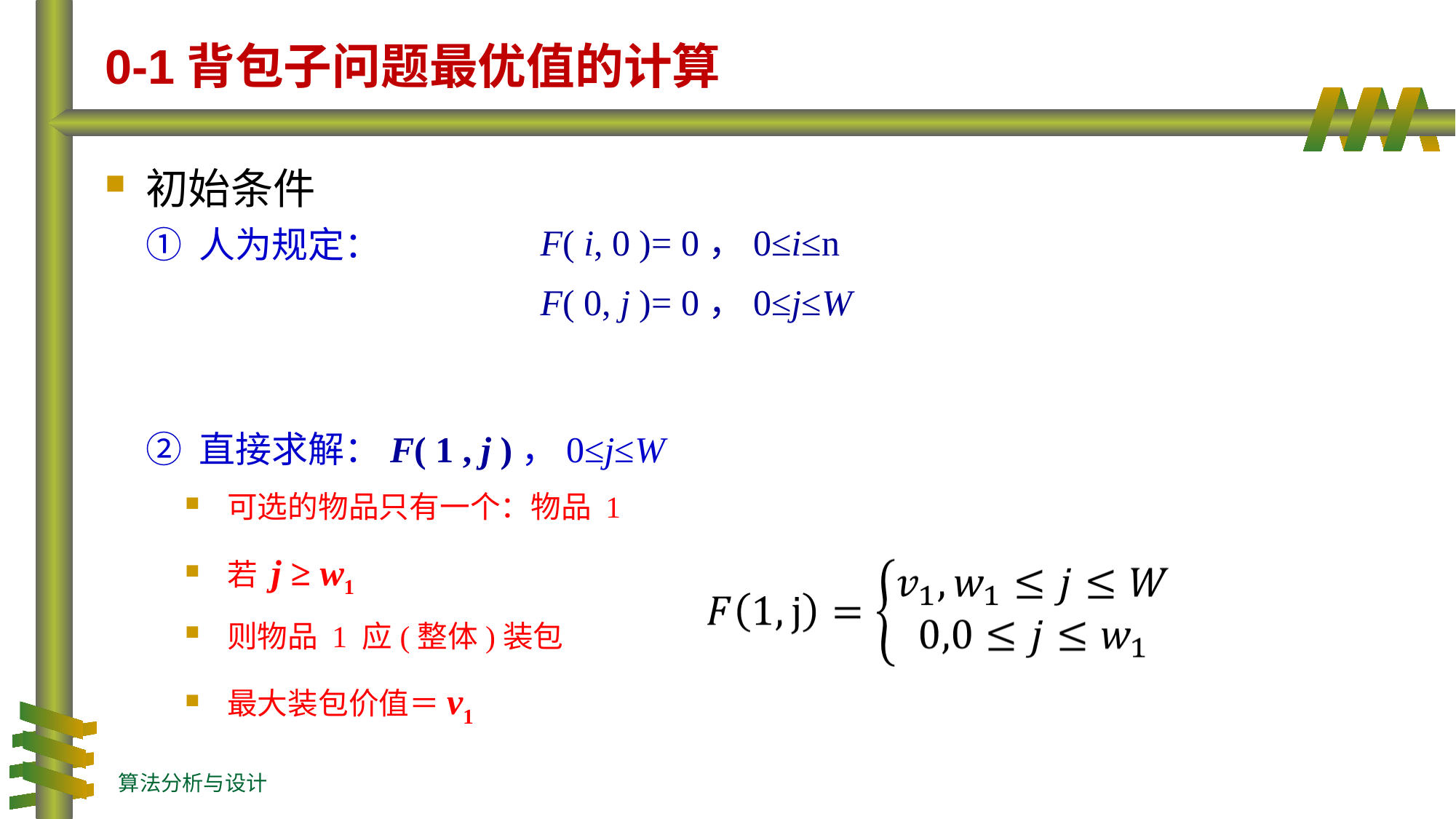

# 0-1背包子问题最优值的计算
初始条件
① 人为规定：

② 直接求解：F( 1 , j )，0≤j≤W
可选的物品只有一个：物品 1
若 j ≥ w1
则物品 1 应(整体)装包
最大装包价值＝v1
F( i, 0 )= 0，0≤i≤n
F( 0, j )= 0，0≤j≤W

算法分析与设计